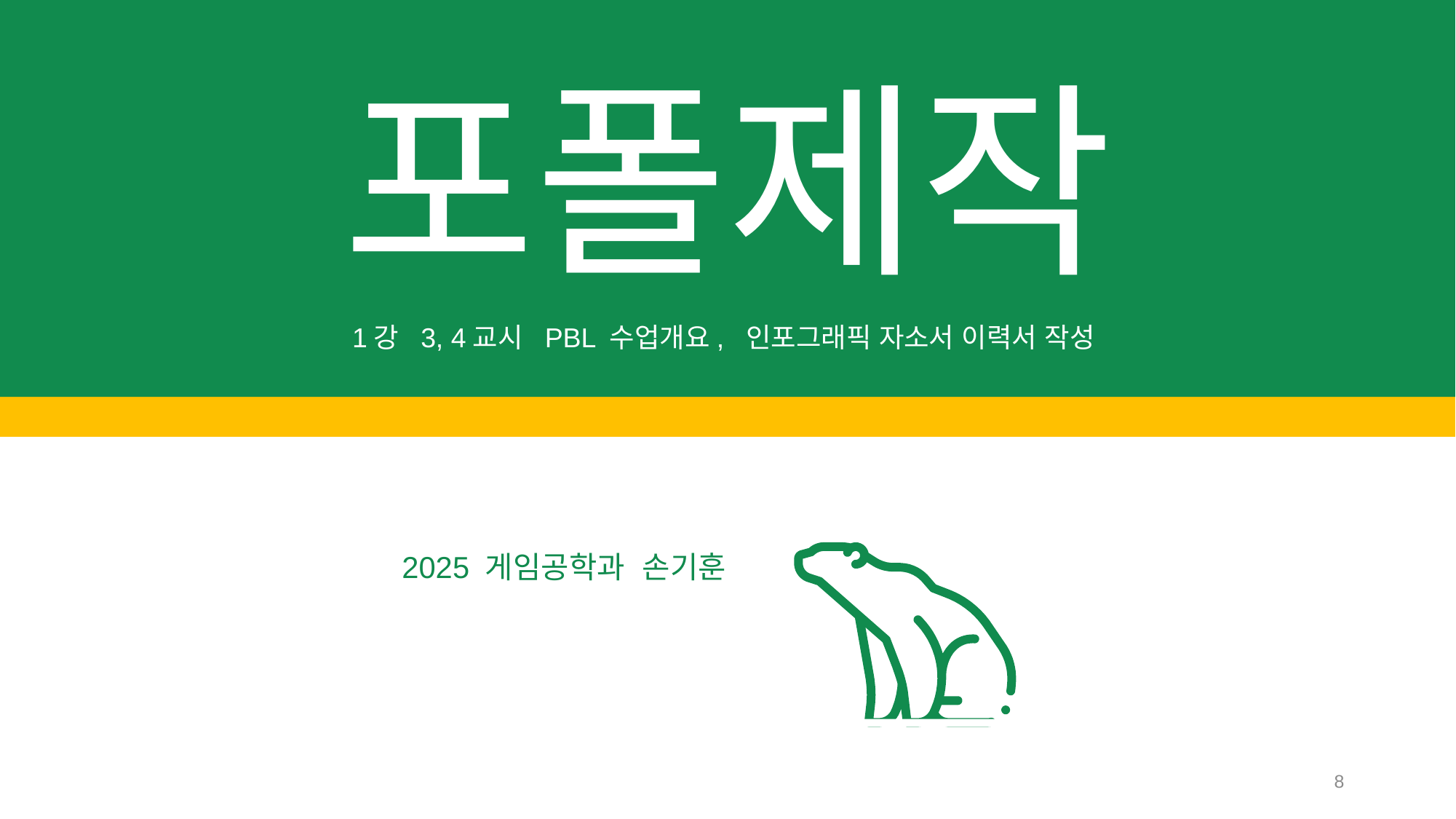

포폴제작
1강  3, 4교시  PBL 수업개요,  인포그래픽 자소서 이력서 작성
2025 게임공학과  손기훈

8